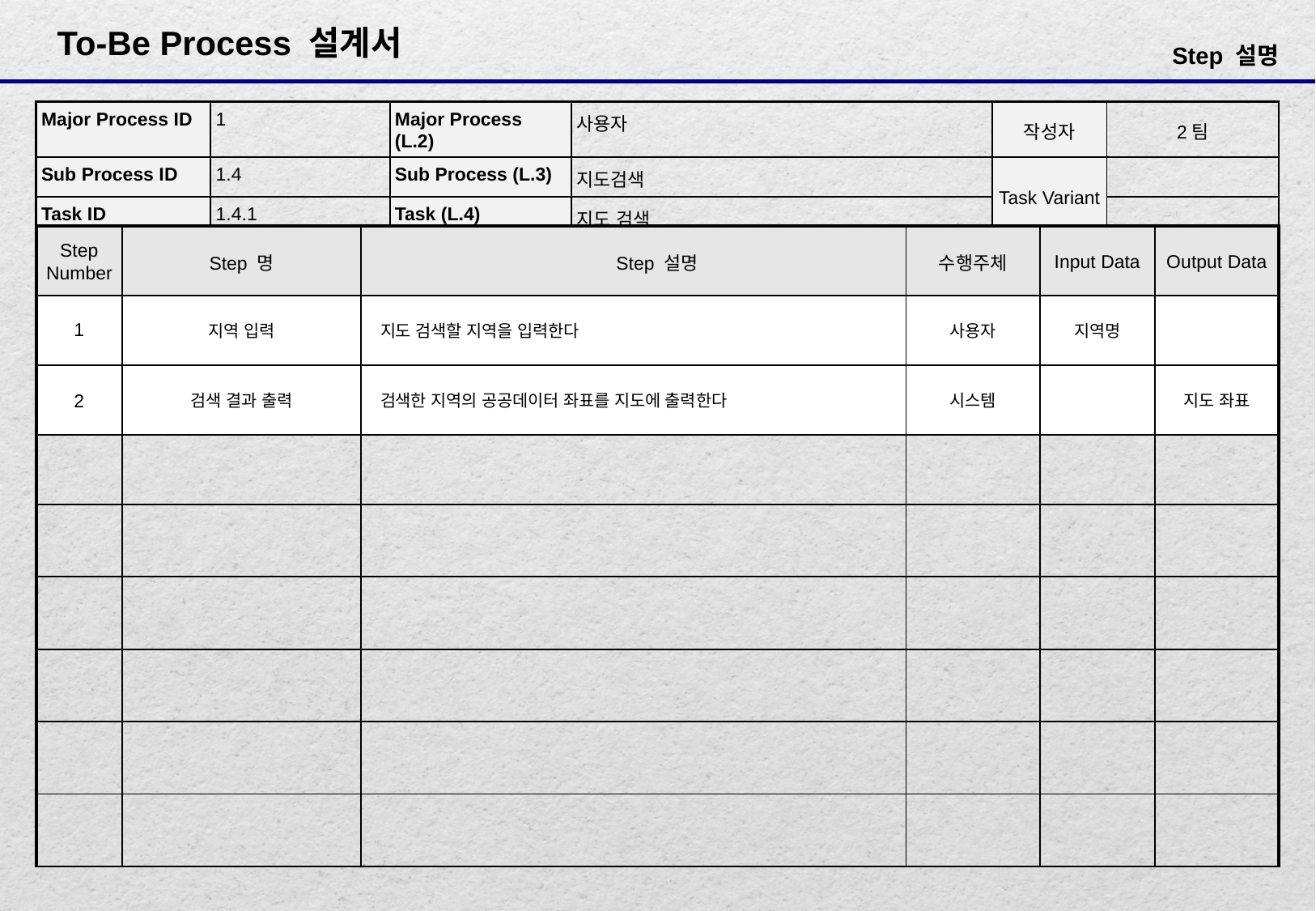

| Major Process ID | 1 | Major Process (L.2) | 사용자 | 작성자 | 2팀 |
| --- | --- | --- | --- | --- | --- |
| Sub Process ID | 1.4 | Sub Process (L.3) | 지도검색 | Task Variant |  |
| Task ID | 1.4.1 | Task (L.4) | 지도 검색 |  |  |
| Step Number | Step 명 | Step 설명 | 수행주체 | Input Data | Output Data |
| --- | --- | --- | --- | --- | --- |
| 1 | 지역 입력 | 지도 검색할 지역을 입력한다 | 사용자 | 지역명 |  |
| 2 | 검색 결과 출력 | 검색한 지역의 공공데이터 좌표를 지도에 출력한다 | 시스템 |  | 지도 좌표 |
|  |  |  |  |  |  |
|  |  |  |  |  |  |
|  |  |  |  |  |  |
|  |  |  |  |  |  |
|  |  |  |  |  |  |
|  |  |  |  |  |  |